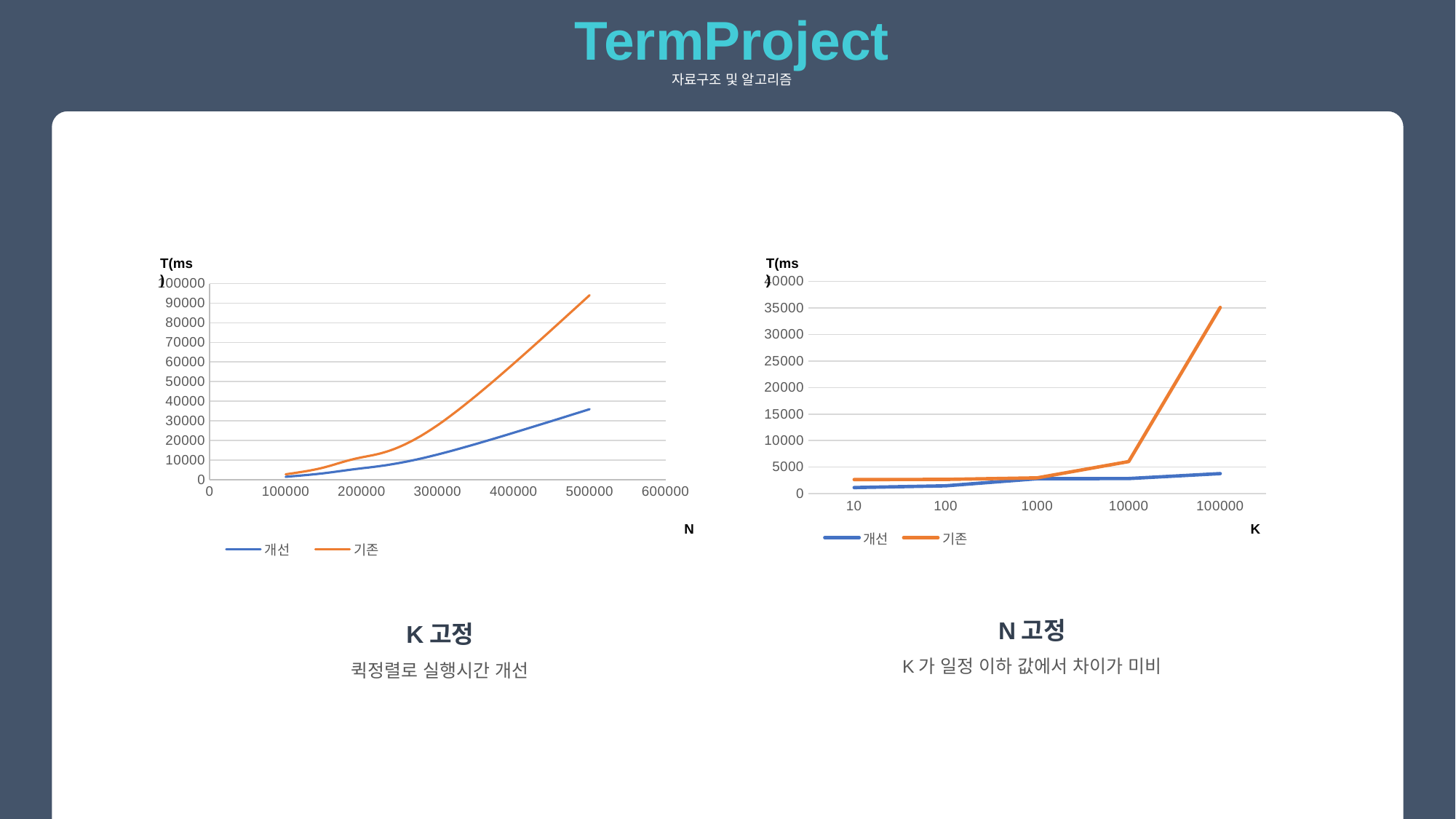

TermProject
자료구조 및 알고리즘
T(ms)
T(ms)

### Chart

| Category | 개선 | 기존 |
|---|---|---|

### Chart

| Category | 개선 | 기존 |
|---|---|---|
| 10 | 1154.0 | 2660.0 |
| 100 | 1482.0 | 2689.0 |
| 1000 | 2825.0 | 2981.0 |
| 10000 | 2855.0 | 6055.0 |
| 100000 | 3782.0 | 35091.0 |
N
K
N고정
K가 일정 이하 값에서 차이가 미비
K고정
퀵정렬로 실행시간 개선